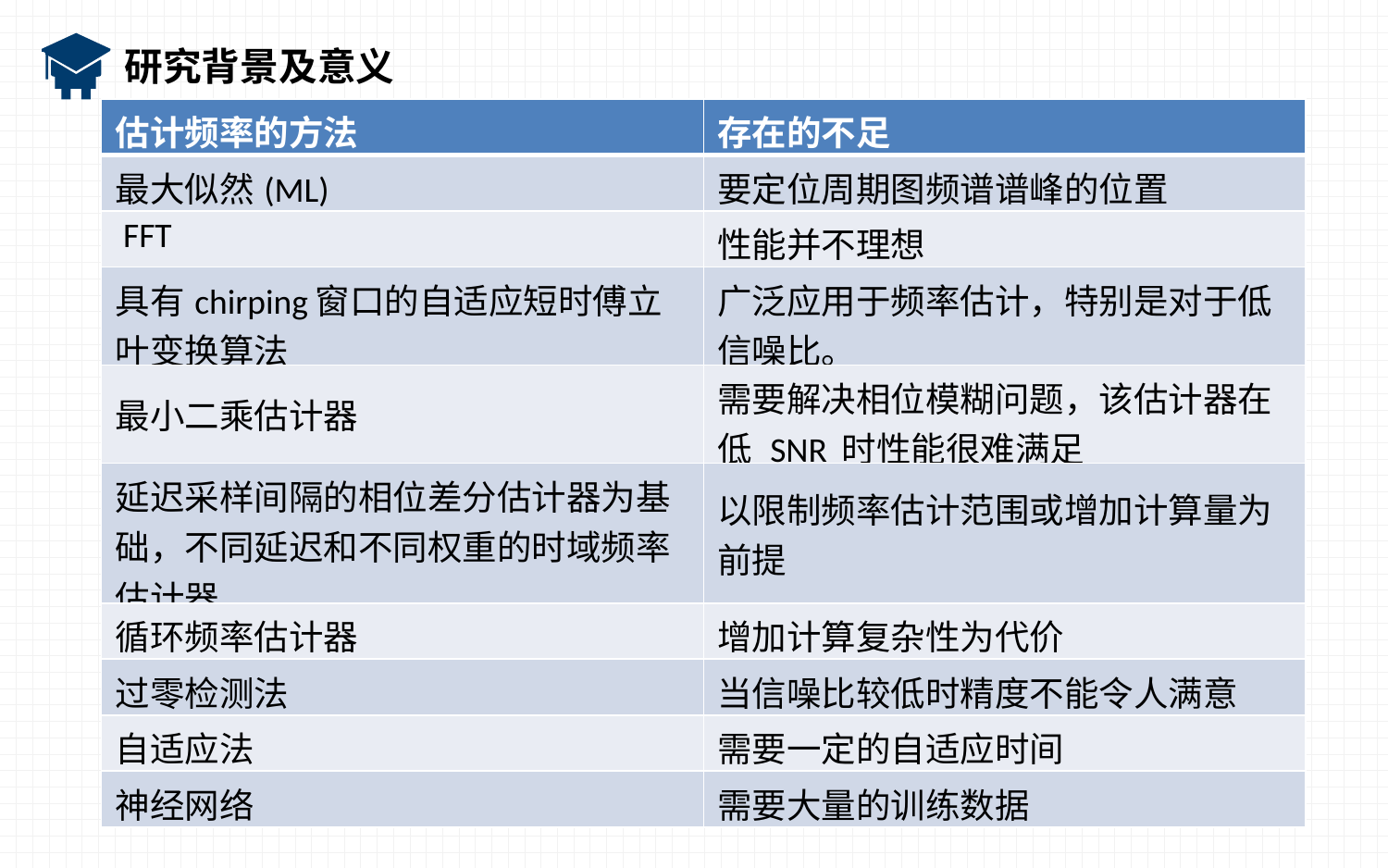

研究背景及意义
| 估计频率的方法 | 存在的不足 |
| --- | --- |
| 最大似然(ML) | 要定位周期图频谱谱峰的位置 |
| FFT | 性能并不理想 |
| 具有chirping窗口的自适应短时傅立叶变换算法 | 广泛应用于频率估计，特别是对于低信噪比。 |
| 最小二乘估计器 | 需要解决相位模糊问题，该估计器在低 SNR 时性能很难满足 |
| 延迟采样间隔的相位差分估计器为基础，不同延迟和不同权重的时域频率估计器 | 以限制频率估计范围或增加计算量为前提 |
| 循环频率估计器 | 增加计算复杂性为代价 |
| 过零检测法 | 当信噪比较低时精度不能令人满意 |
| 自适应法 | 需要一定的自适应时间 |
| 神经网络 | 需要大量的训练数据 |